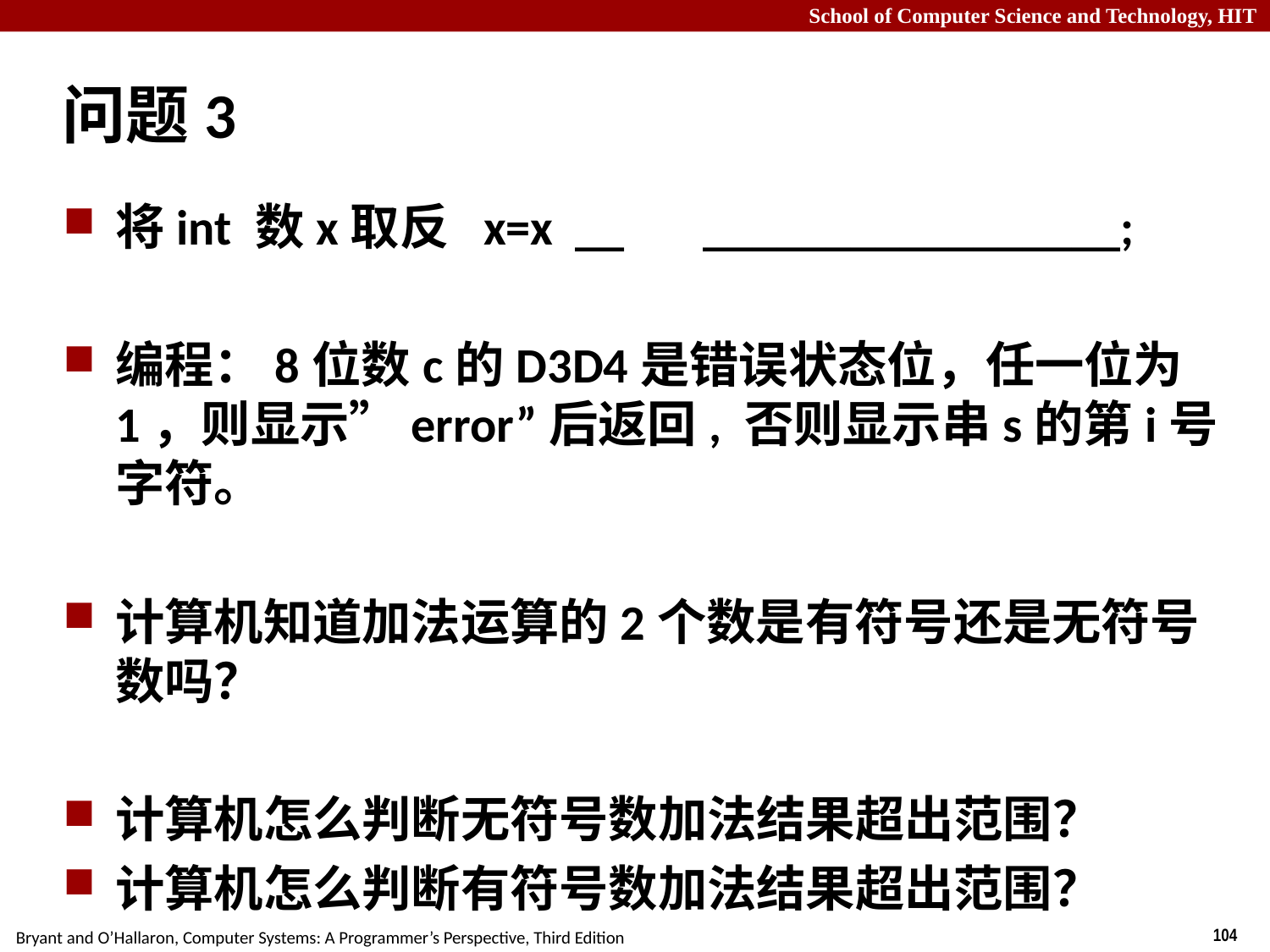

# 问题3
将int 数x取反  x=x  __       _________________;

编程：8位数c的D3D4是错误状态位，任一位为1，则显示”error”后返回, 否则显示串s的第i号字符。

计算机知道加法运算的2个数是有符号还是无符号数吗？

计算机怎么判断无符号数加法结果超出范围？
计算机怎么判断有符号数加法结果超出范围？